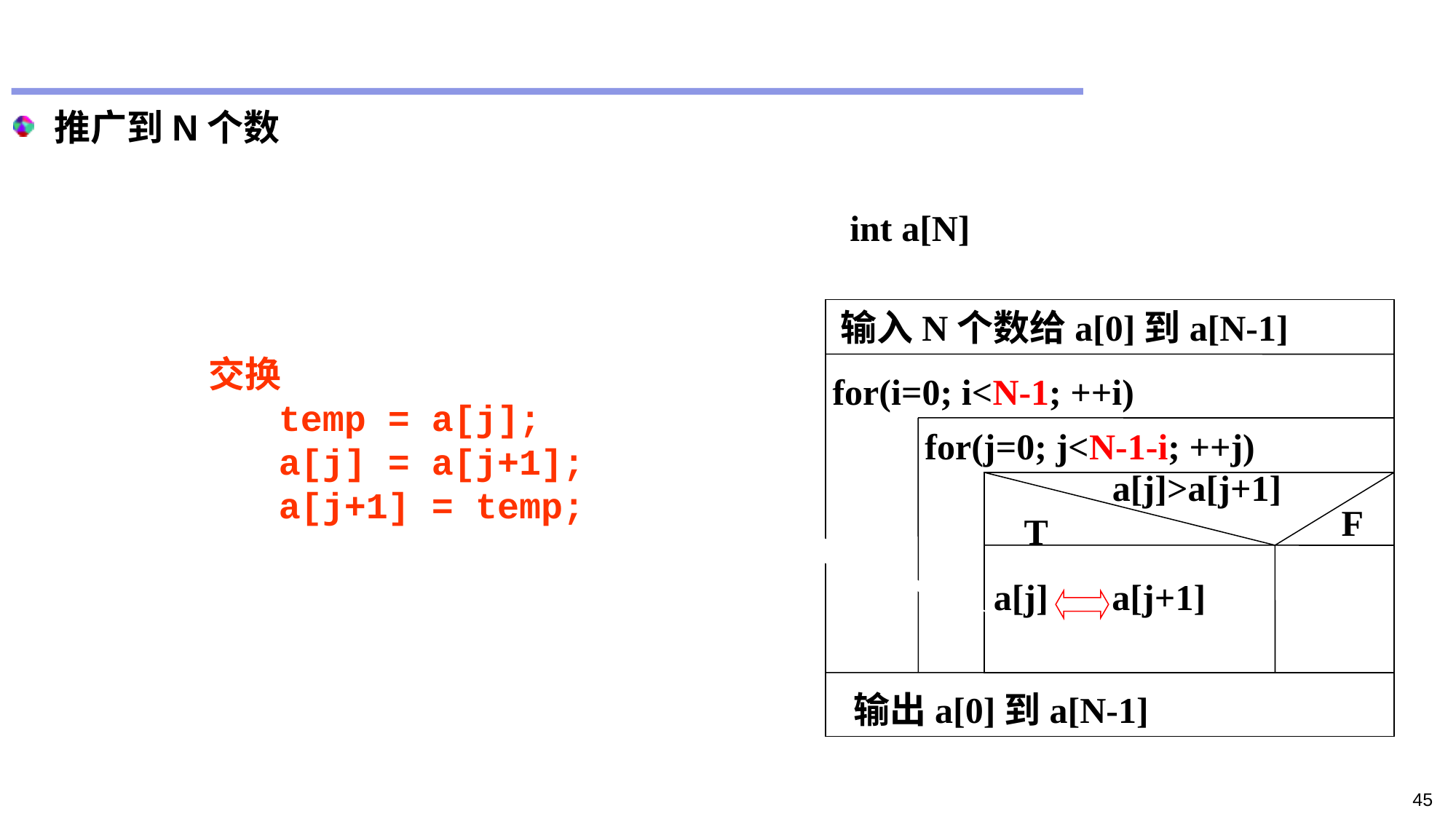

#
推广到N个数
int a[N]
 输入N个数给a[0]到a[N-1]

 for(i=0; i<N-1; ++i)
 for(j=0; j<N-1-i; ++j)

 a[j]>a[j+1]

F
T

 a[j]       a[j+1]

 输出a[0]到a[N-1]
 交换
    temp = a[j];
    a[j] = a[j+1];
    a[j+1] = temp;
45